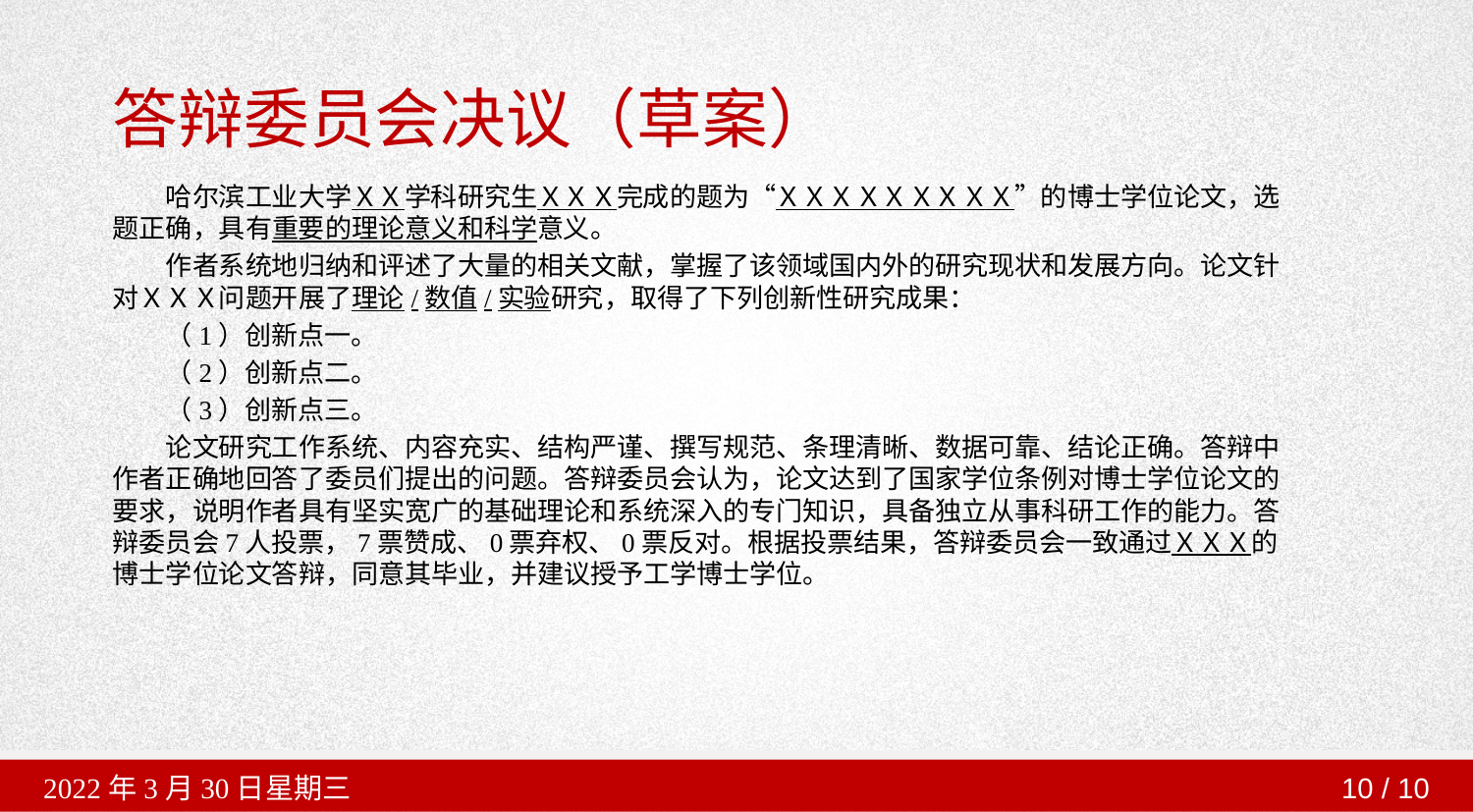

# 答辩委员会决议（草案）
　　哈尔滨工业大学ＸＸ学科研究生ＸＸＸ完成的题为“ＸＸＸＸＸＸＸＸＸ”的博士学位论文，选题正确，具有重要的理论意义和科学意义。
　　作者系统地归纳和评述了大量的相关文献，掌握了该领域国内外的研究现状和发展方向。论文针对ＸＸＸ问题开展了理论/数值/实验研究，取得了下列创新性研究成果：
　　（1）创新点一。
　　（2）创新点二。
　　（3）创新点三。
　　论文研究工作系统、内容充实、结构严谨、撰写规范、条理清晰、数据可靠、结论正确。答辩中作者正确地回答了委员们提出的问题。答辩委员会认为，论文达到了国家学位条例对博士学位论文的要求，说明作者具有坚实宽广的基础理论和系统深入的专门知识，具备独立从事科研工作的能力。答辩委员会7人投票，7票赞成、0票弃权、0票反对。根据投票结果，答辩委员会一致通过ＸＸＸ的博士学位论文答辩，同意其毕业，并建议授予工学博士学位。
2022年3月30日星期三
10 / 10